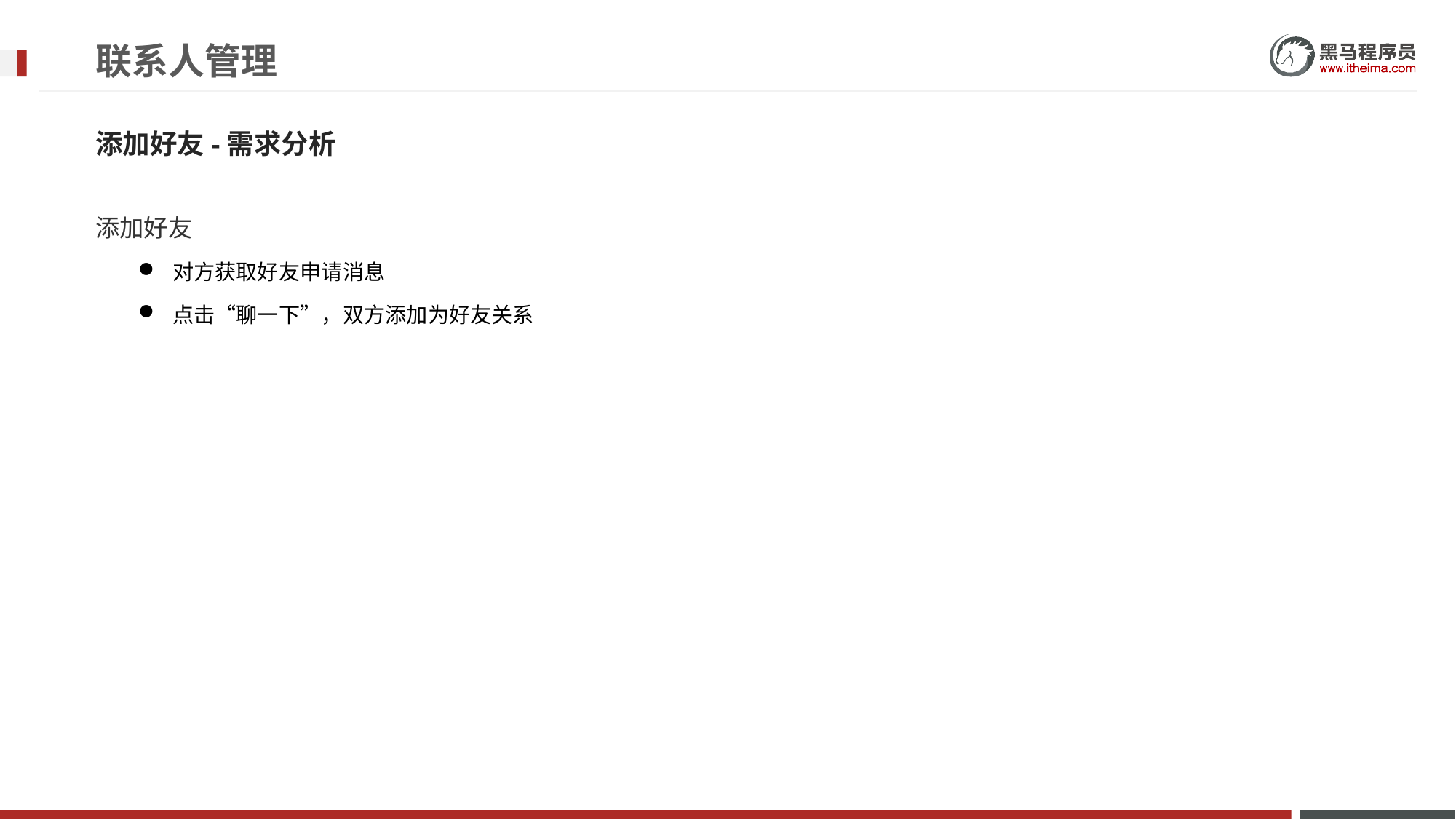

# 联系人管理
添加好友-需求分析
添加好友
对方获取好友申请消息
点击“聊一下”，双方添加为好友关系